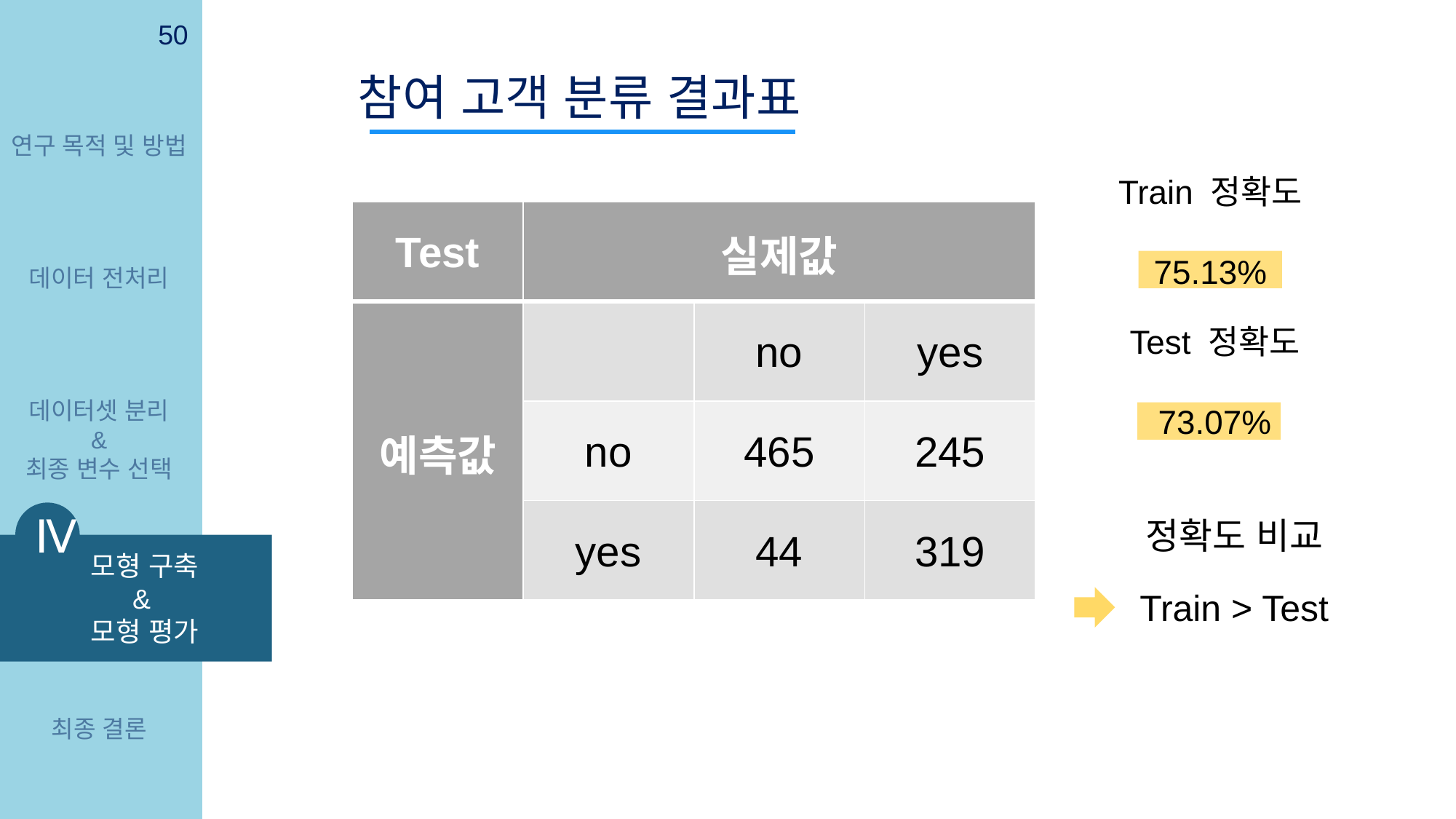

50
참여 고객 분류 결과표
연구 목적 및 방법
Train 정확도

75.13%
| Test | 실제값 |  |  |
| --- | --- | --- | --- |
| 예측값 |  | no | yes |
|  | no | 465 | 245 |
|  | yes | 44 | 319 |

데이터 전처리
Test 정확도

73.07%
데이터셋 분리
&
최종 변수 선택

Ⅳ
정확도 비교
Train > Test

  모형 구축
  &
  모형 평가
최종 결론